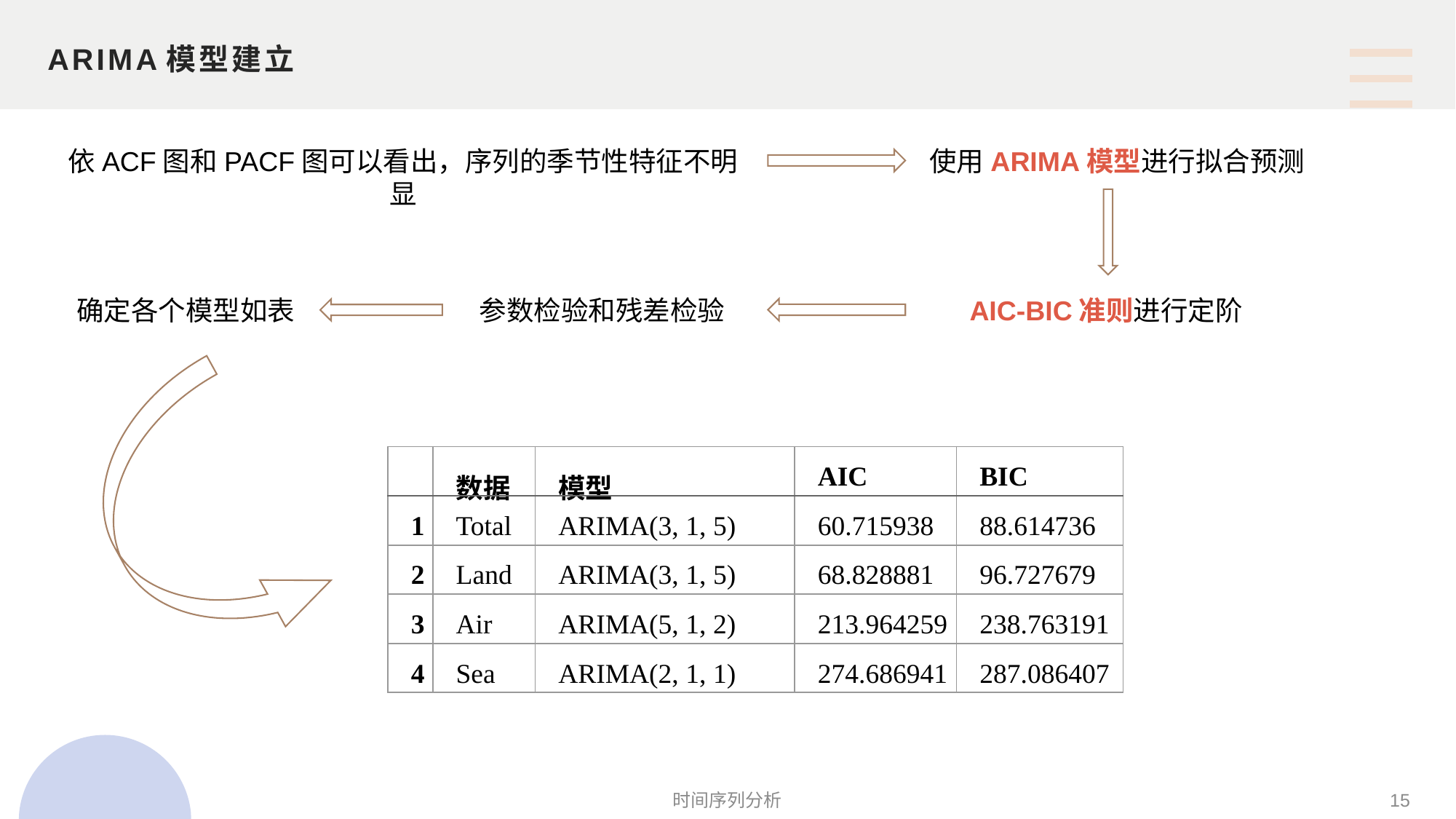

# ARIMA模型建立
依ACF图和PACF图可以看出，序列的季节性特征不明显
使用ARIMA模型进行拟合预测

确定各个模型如表
参数检验和残差检验
AIC-BIC准则进行定阶

|  | 数据 | 模型 | AIC | BIC |
| --- | --- | --- | --- | --- |
| 1 | Total | ARIMA(3, 1, 5) | 60.715938 | 88.614736 |
| 2 | Land | ARIMA(3, 1, 5) | 68.828881 | 96.727679 |
| 3 | Air | ARIMA(5, 1, 2) | 213.964259 | 238.763191 |
| 4 | Sea | ARIMA(2, 1, 1) | 274.686941 | 287.086407 |
时间序列分析
15